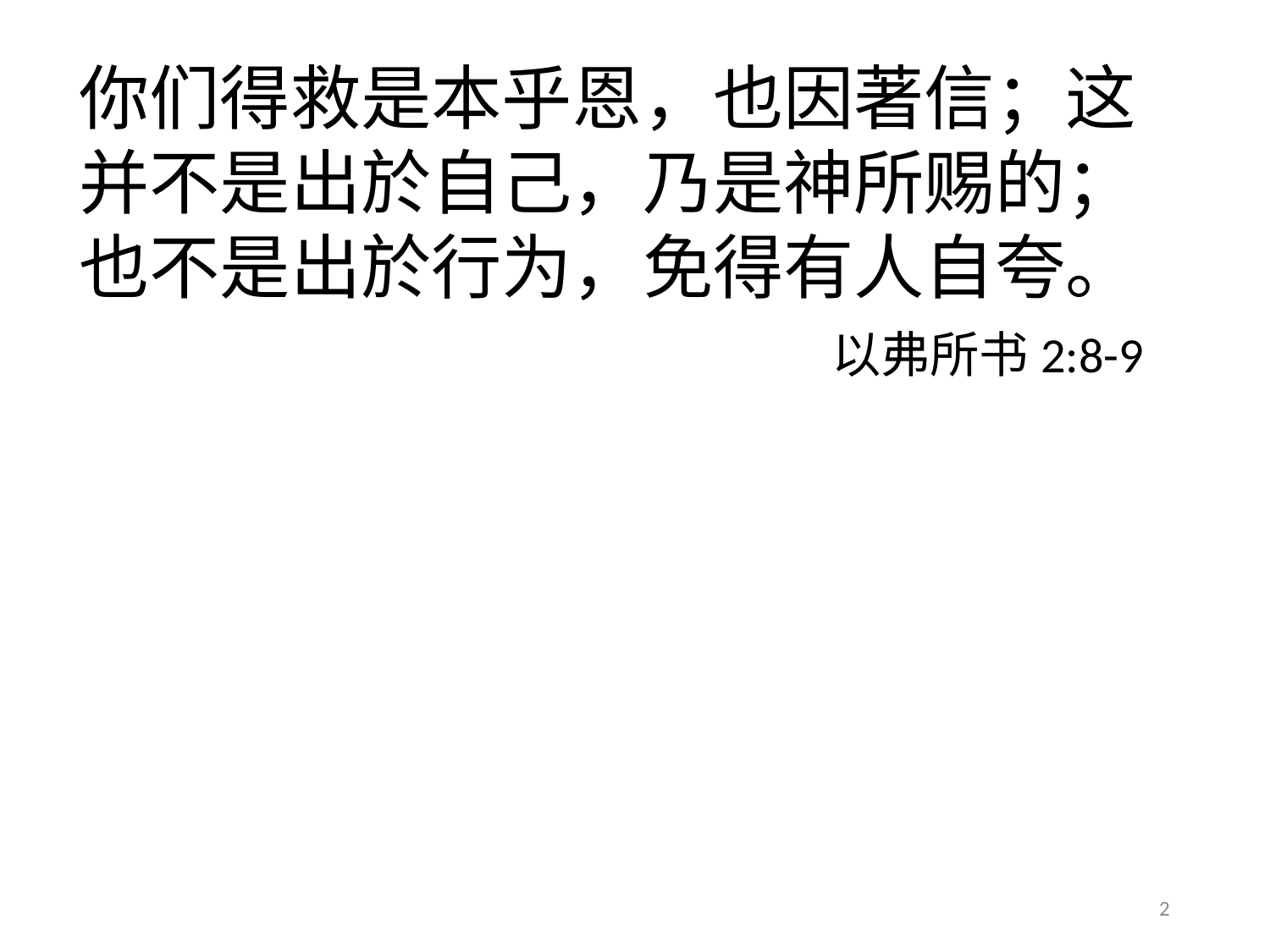

你们得救是本乎恩，也因著信；这并不是出於自己，乃是神所赐的；也不是出於行为，免得有人自夸。
以弗所书2:8-9
2